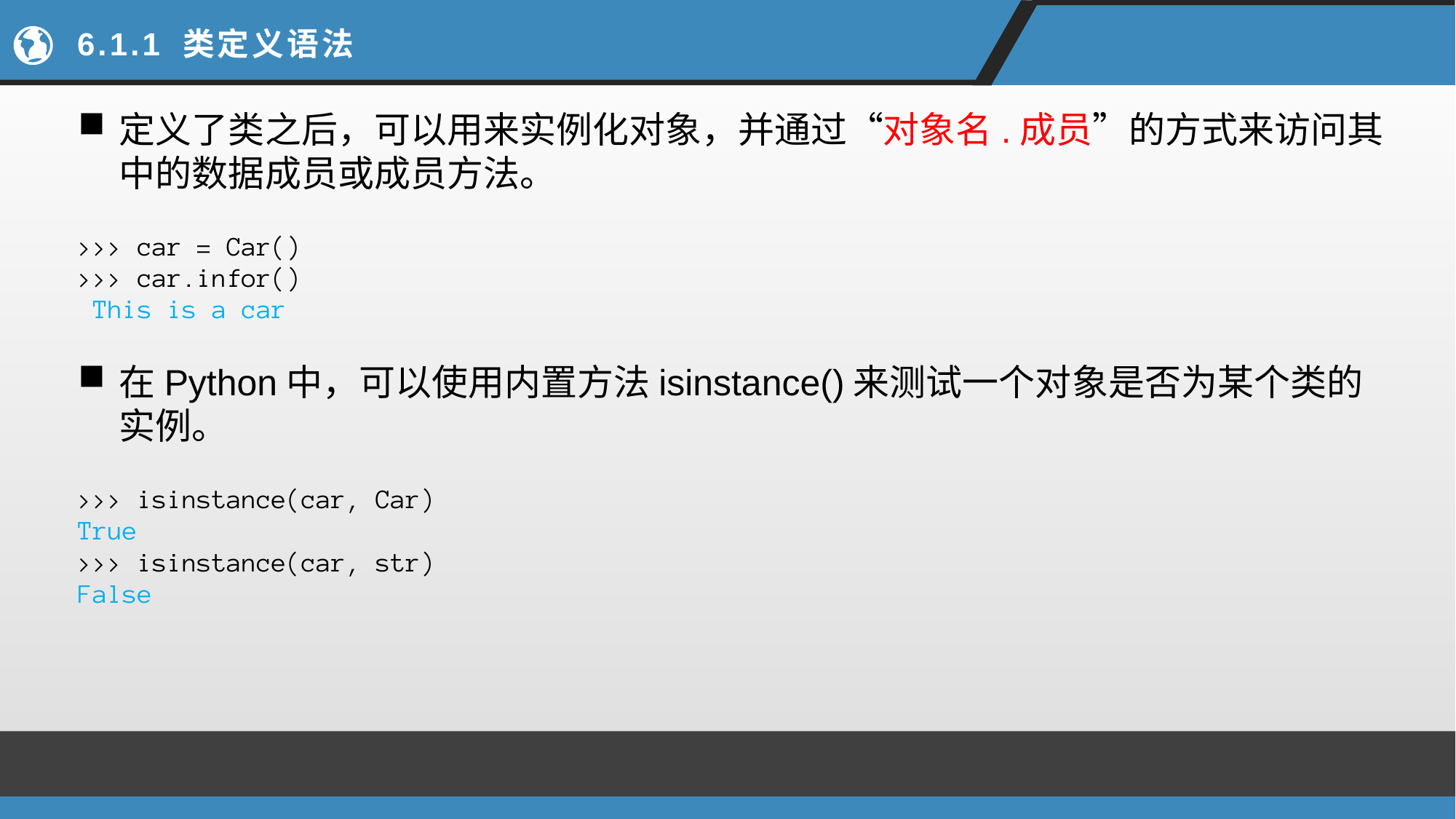

# 6.1.1 类定义语法

定义了类之后，可以用来实例化对象，并通过“对象名.成员”的方式来访问其中的数据成员或成员方法。

>>> car = Car()
>>> car.infor()
 This is a car

在Python中，可以使用内置方法isinstance()来测试一个对象是否为某个类的实例。

>>> isinstance(car, Car)
True
>>> isinstance(car, str)
False
6